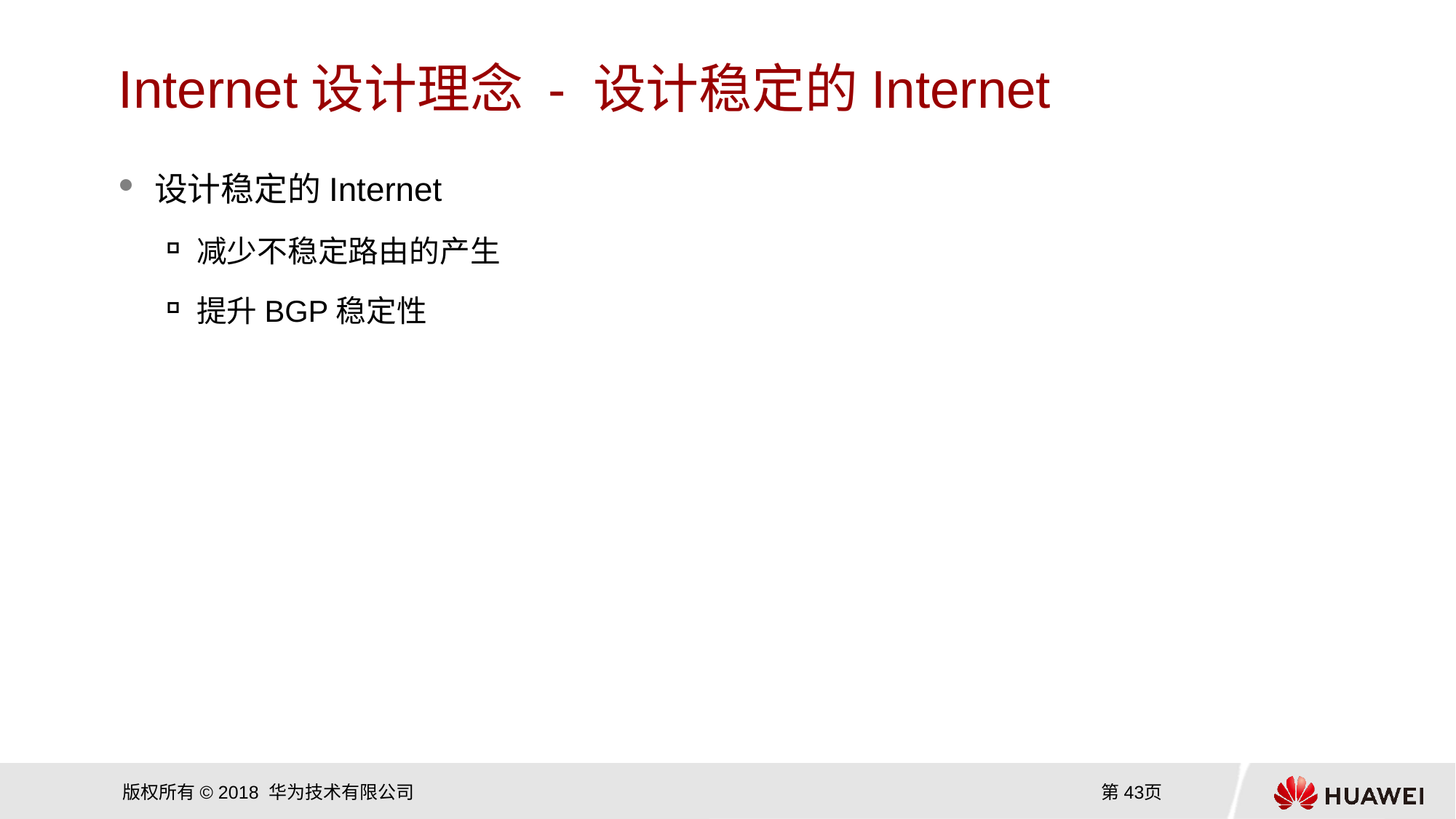

# Internet设计理念 - 设计稳定的Internet
设计稳定的Internet
减少不稳定路由的产生
提升BGP稳定性